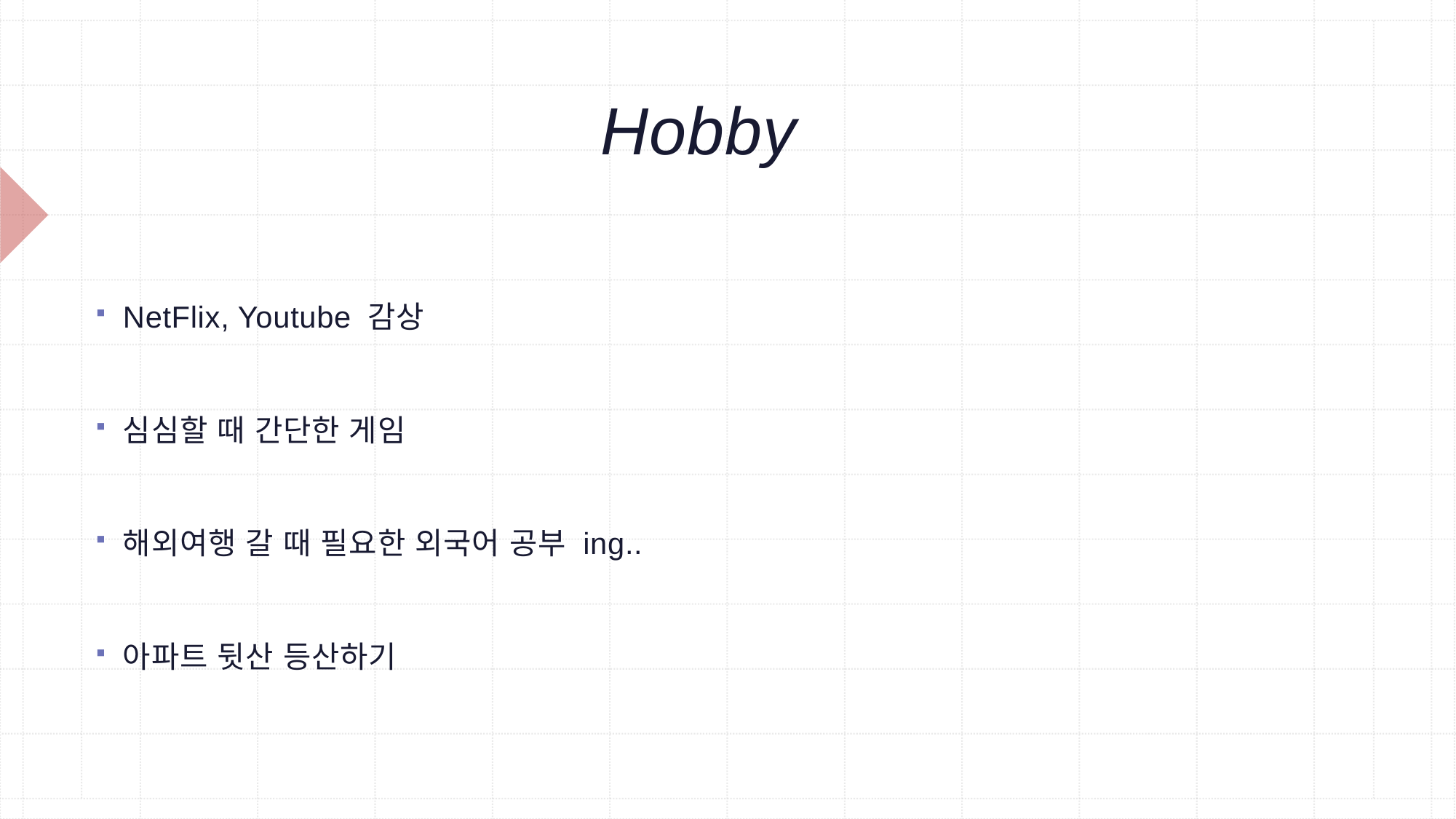

# Hobby
NetFlix, Youtube 감상

심심할 때 간단한 게임

해외여행 갈 때 필요한 외국어 공부 ing..

아파트 뒷산 등산하기